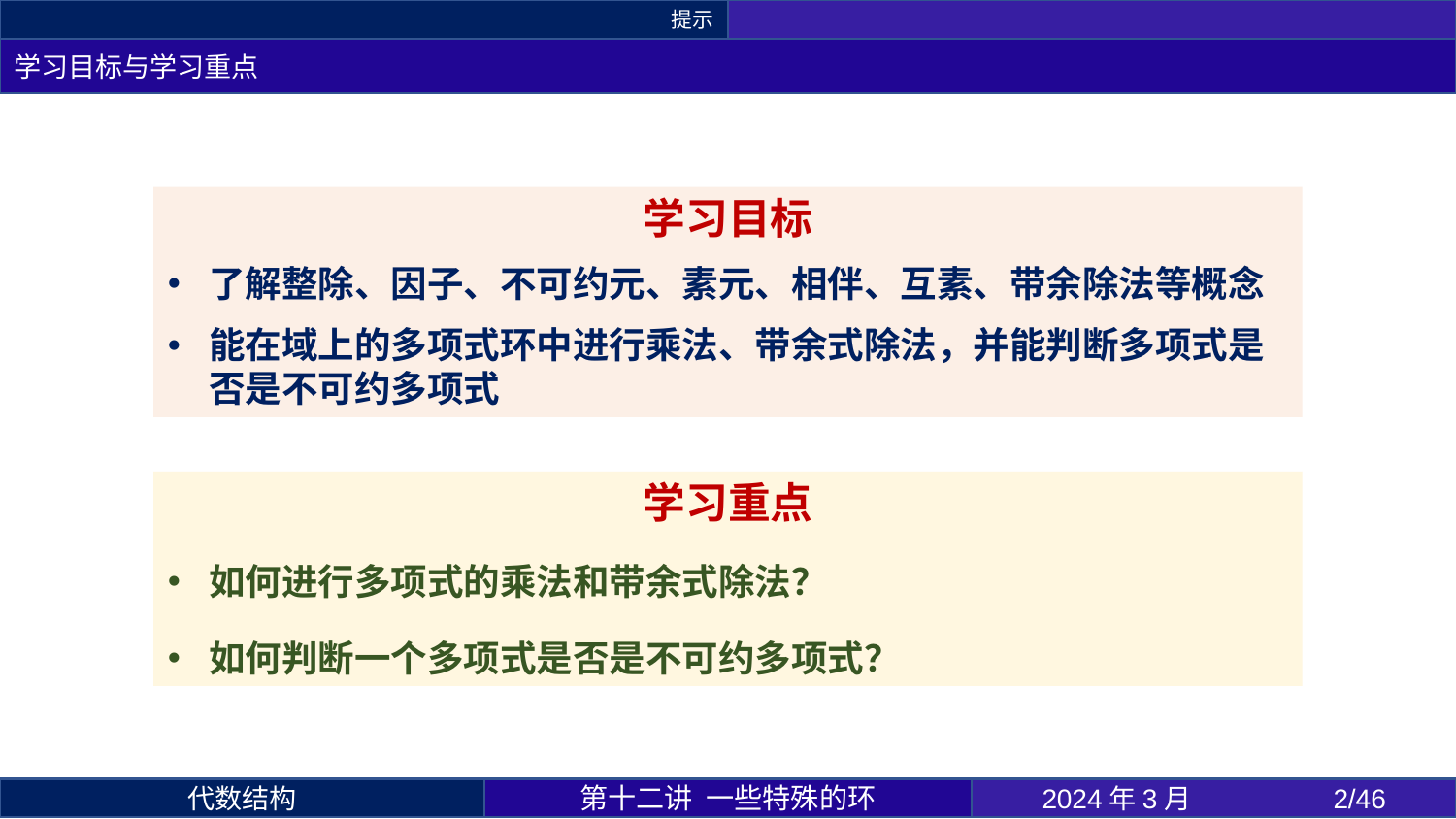

提示
学习目标与学习重点
学习目标
了解整除、因子、不可约元、素元、相伴、互素、带余除法等概念
能在域上的多项式环中进行乘法、带余式除法，并能判断多项式是否是不可约多项式
学习重点
如何进行多项式的乘法和带余式除法？
如何判断一个多项式是否是不可约多项式？
第十二讲  一些特殊的环
2024年3月 	2/46
代数结构